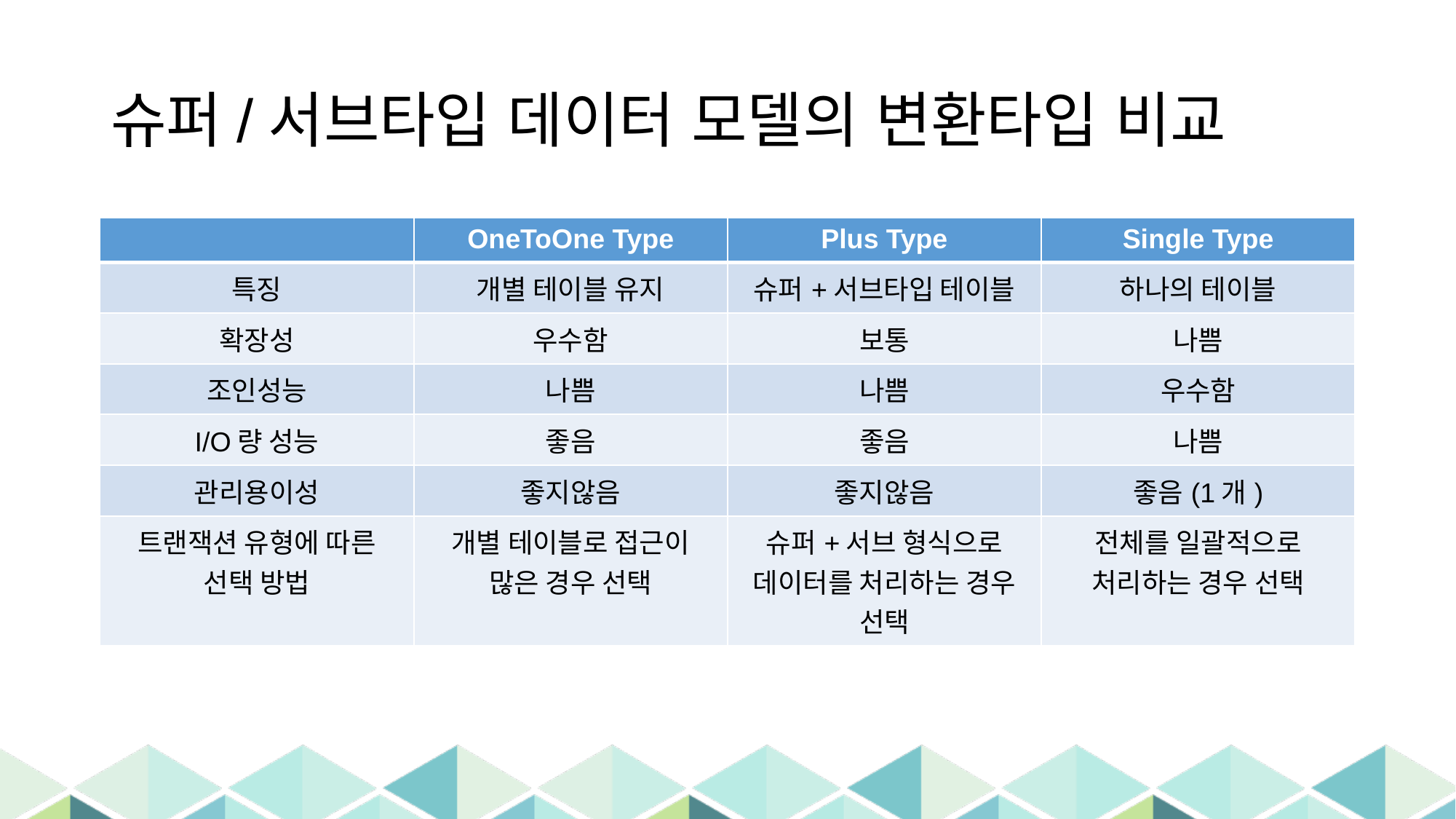

# 슈퍼/서브타입 데이터 모델의 변환타입 비교
|  | OneToOne Type | Plus Type | Single Type |
| --- | --- | --- | --- |
| 특징 | 개별 테이블 유지 | 슈퍼+서브타입 테이블 | 하나의 테이블 |
| 확장성 | 우수함 | 보통 | 나쁨 |
| 조인성능 | 나쁨 | 나쁨 | 우수함 |
| I/O량 성능 | 좋음 | 좋음 | 나쁨 |
| 관리용이성 | 좋지않음 | 좋지않음 | 좋음(1개) |
| 트랜잭션 유형에 따른 선택 방법 | 개별 테이블로 접근이 많은 경우 선택 | 슈퍼+서브 형식으로 데이터를 처리하는 경우 선택 | 전체를 일괄적으로 처리하는 경우 선택 |